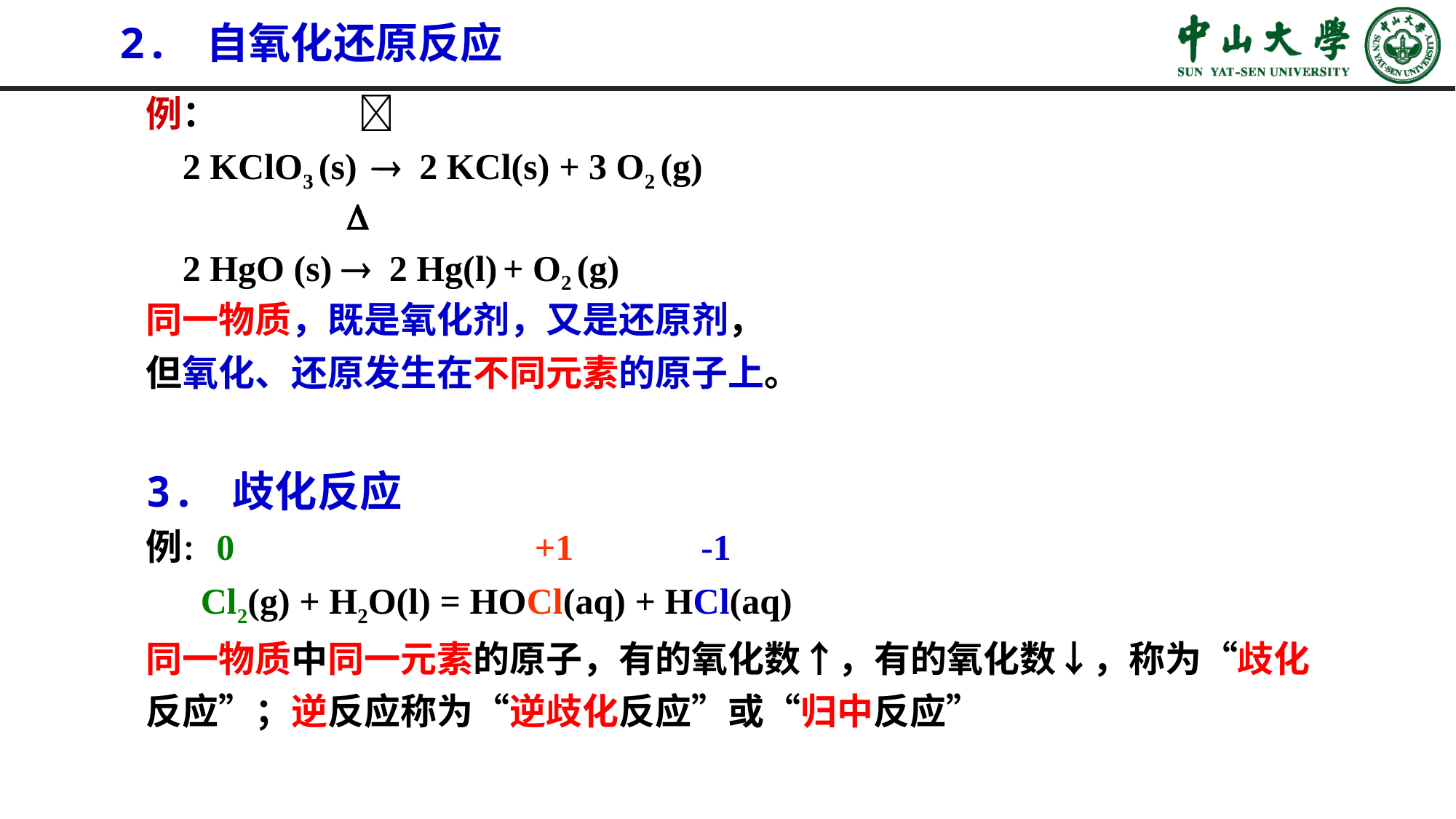

2. 自氧化还原反应
例：                 Δ
    2 KClO3 (s)  →  2 KCl(s) + 3 O2 (g)
                             Δ
    2 HgO (s) →  2 Hg(l) + O2 (g)
同一物质，既是氧化剂，又是还原剂，
但氧化、还原发生在不同元素的原子上。

3. 歧化反应
例：0                                 +1              -1
      Cl2(g) + H2O(l) = HOCl(aq) + HCl(aq)
同一物质中同一元素的原子，有的氧化数↑，有的氧化数↓，称为“歧化反应”；逆反应称为“逆歧化反应”或“归中反应”